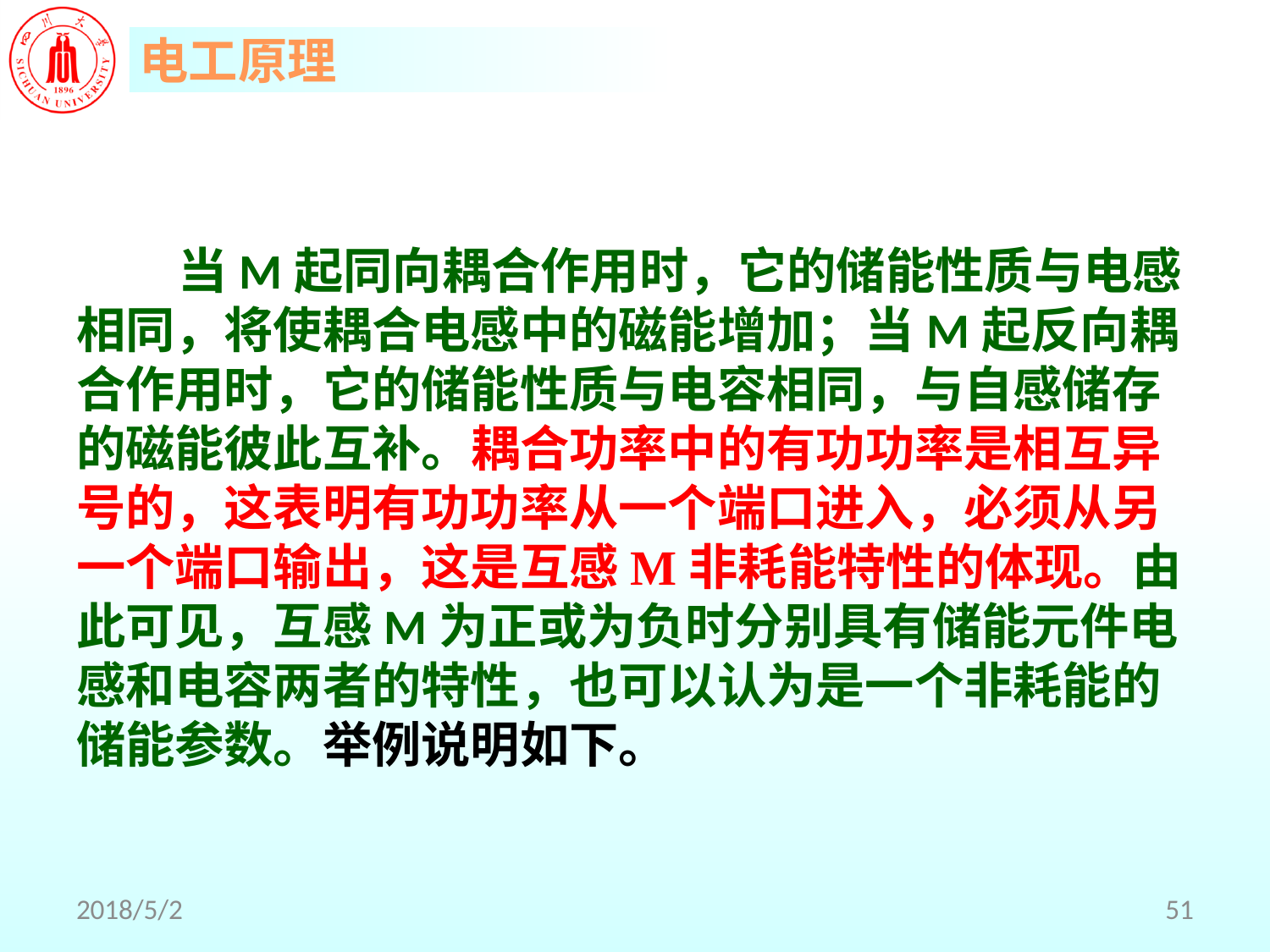

当M起同向耦合作用时，它的储能性质与电感相同，将使耦合电感中的磁能增加；当M起反向耦合作用时，它的储能性质与电容相同，与自感储存的磁能彼此互补。耦合功率中的有功功率是相互异号的，这表明有功功率从一个端口进入，必须从另一个端口输出，这是互感M非耗能特性的体现。由此可见，互感M为正或为负时分别具有储能元件电感和电容两者的特性，也可以认为是一个非耗能的储能参数。举例说明如下。

2018/5/2
51